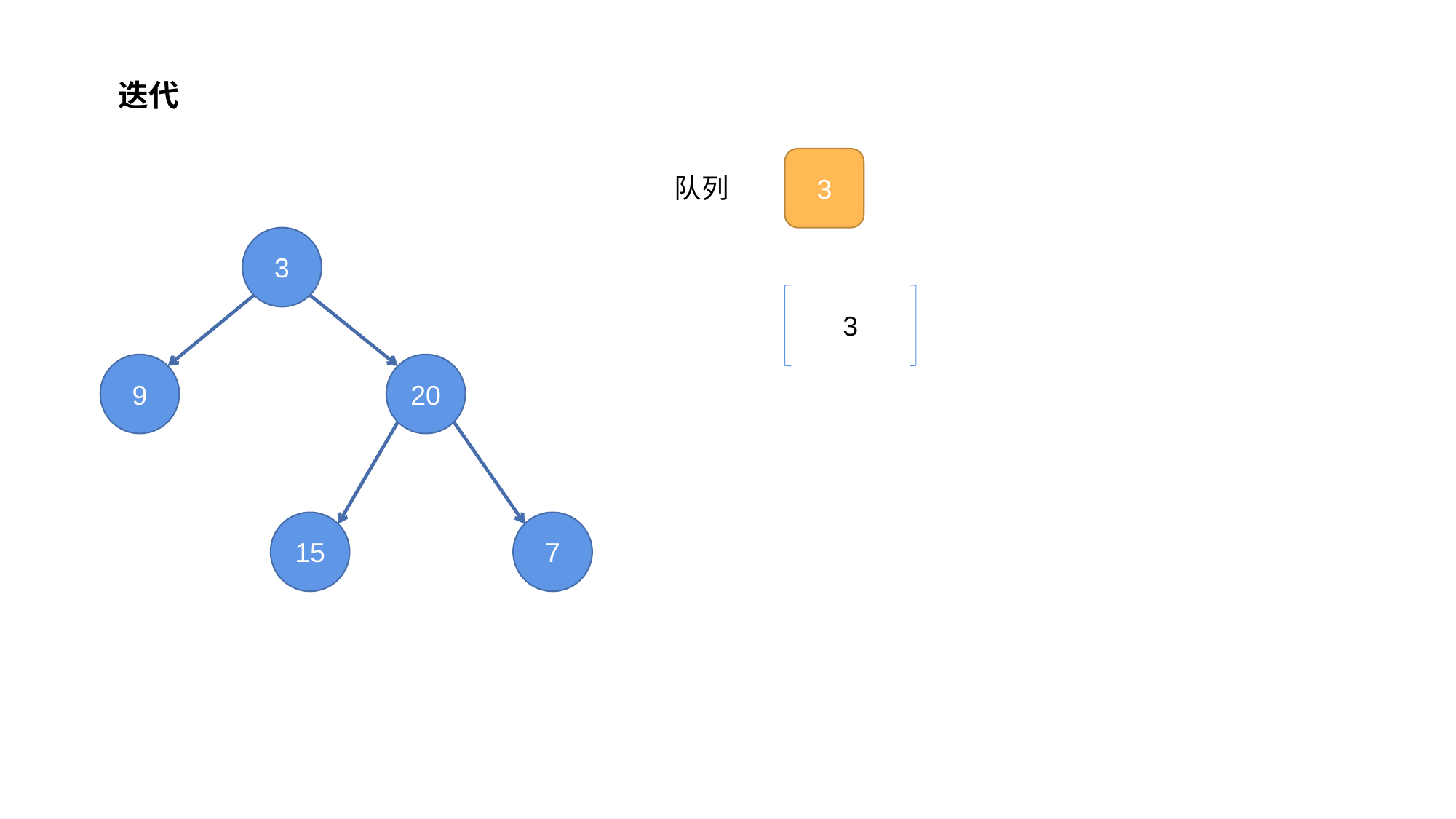

迭代
3
队列
3

3
9
20
15
7